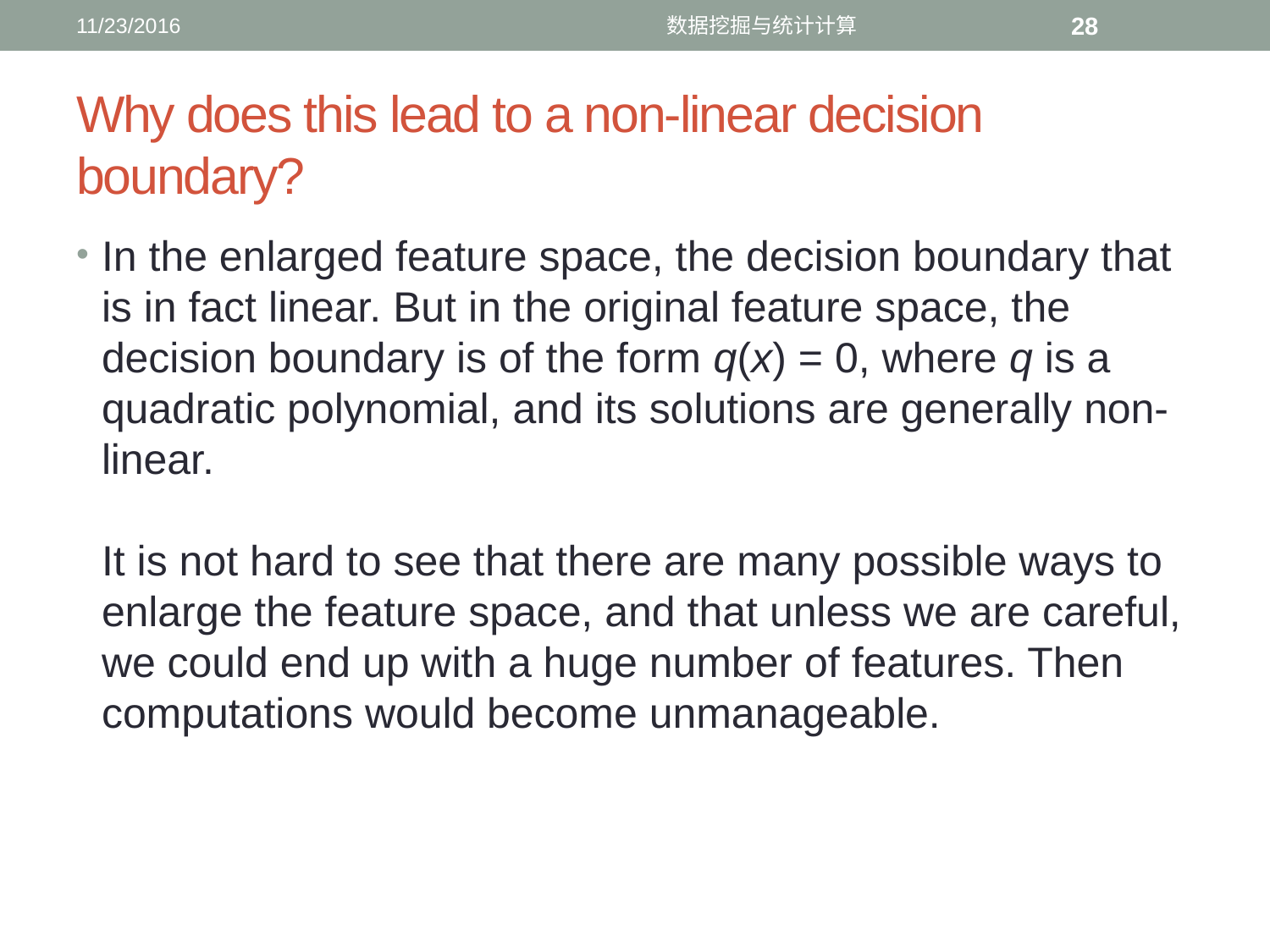

11/23/2016
数据挖掘与统计计算
28
# Why does this lead to a non-linear decision boundary?
In the enlarged feature space, the decision boundary that is in fact linear. But in the original feature space, the decision boundary is of the form q(x) = 0, where q is a quadratic polynomial, and its solutions are generally non-linear.
It is not hard to see that there are many possible ways to enlarge the feature space, and that unless we are careful, we could end up with a huge number of features. Then computations would become unmanageable.